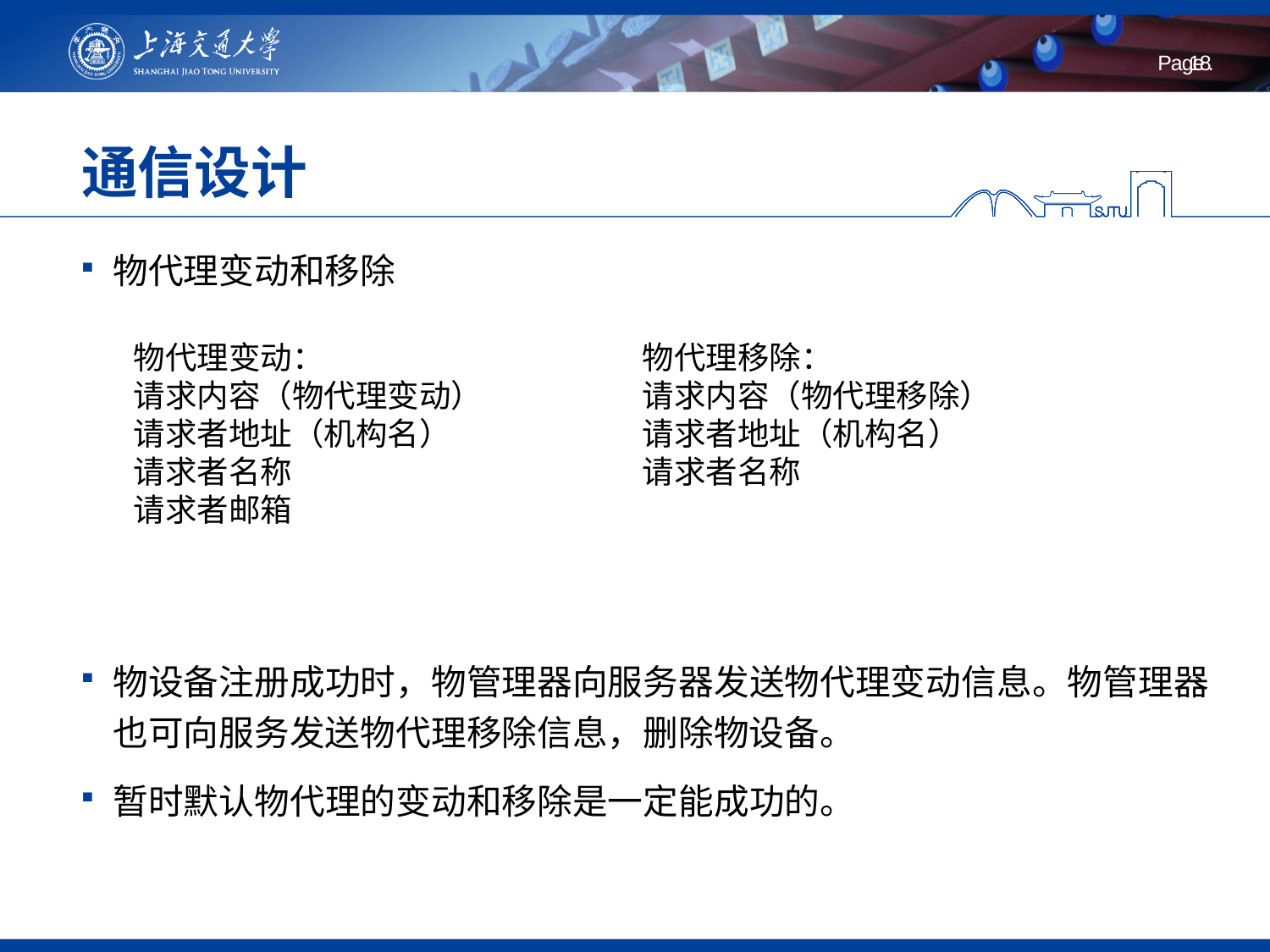

# 通信设计
物代理变动和移除

物设备注册成功时，物管理器向服务器发送物代理变动信息。物管理器也可向服务发送物代理移除信息，删除物设备。
暂时默认物代理的变动和移除是一定能成功的。

物代理变动：
请求内容（物代理变动）
请求者地址（机构名）
请求者名称
请求者邮箱
物代理移除：
请求内容（物代理移除）
请求者地址（机构名）
请求者名称